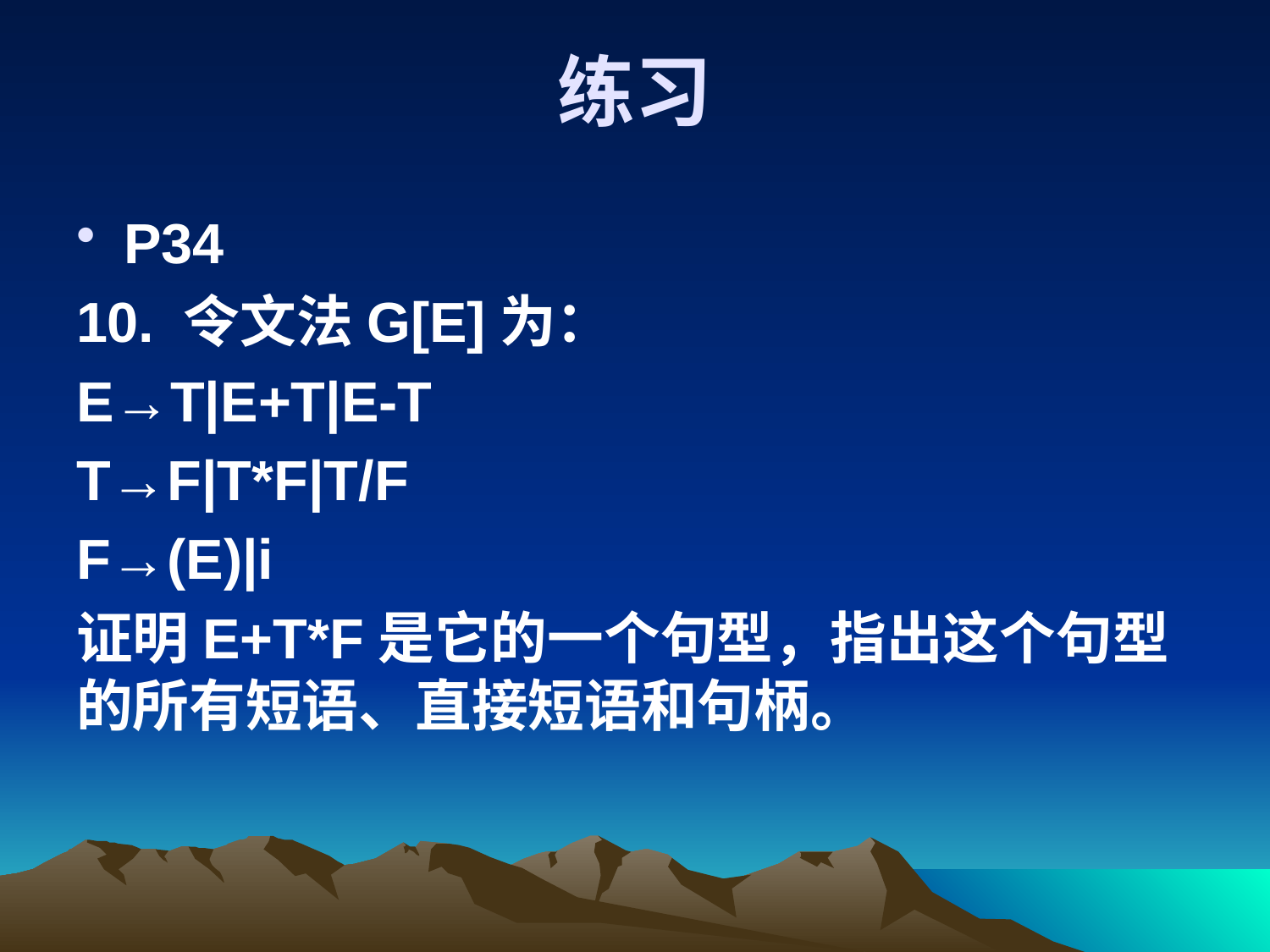

# 练习
P34
10. 令文法G[E]为：
E→T|E+T|E-T
T→F|T*F|T/F
F→(E)|i
证明E+T*F是它的一个句型，指出这个句型的所有短语、直接短语和句柄。